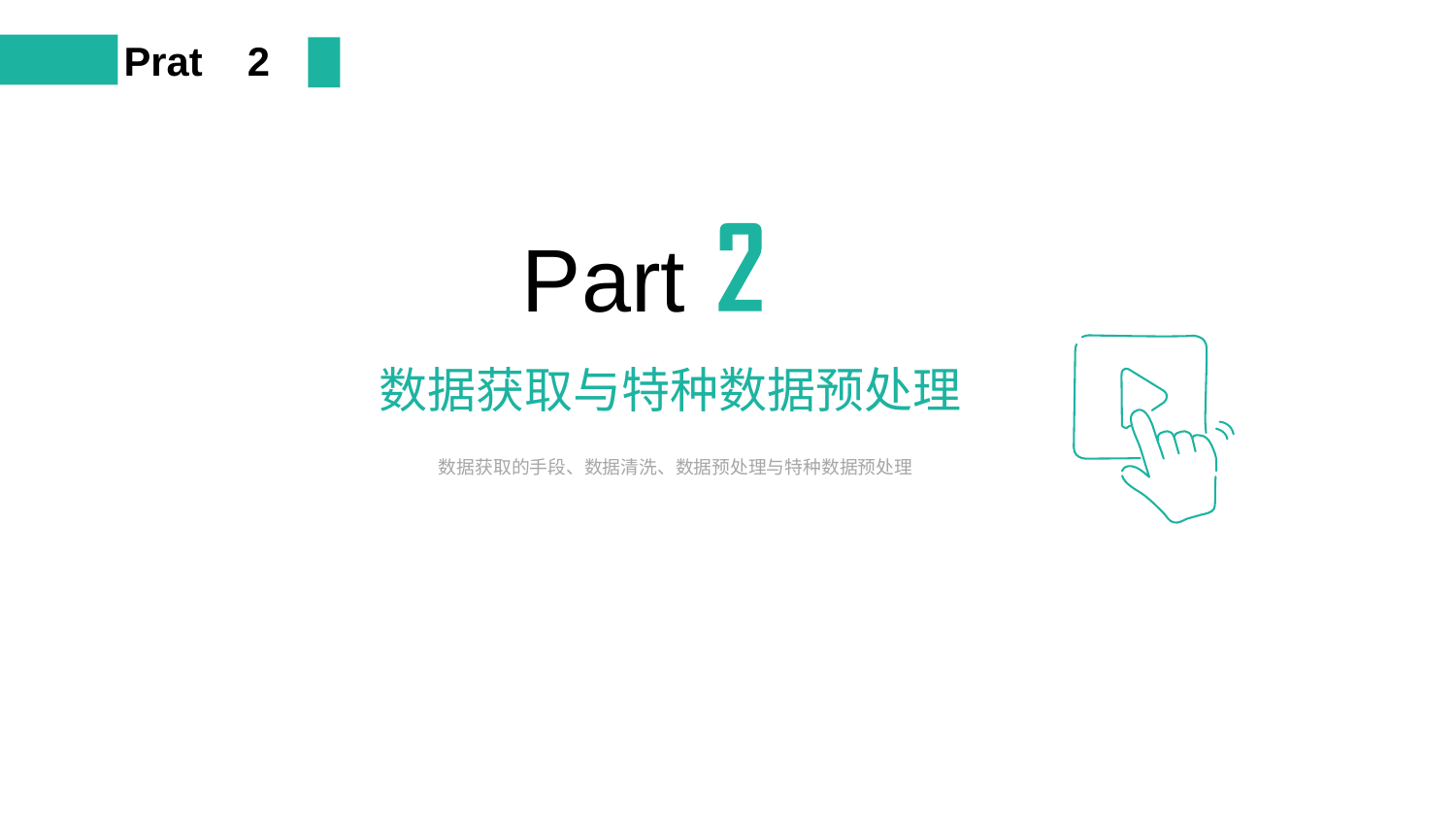

Prat    2

Part

数据获取与特种数据预处理
数据获取的手段、数据清洗、数据预处理与特种数据预处理